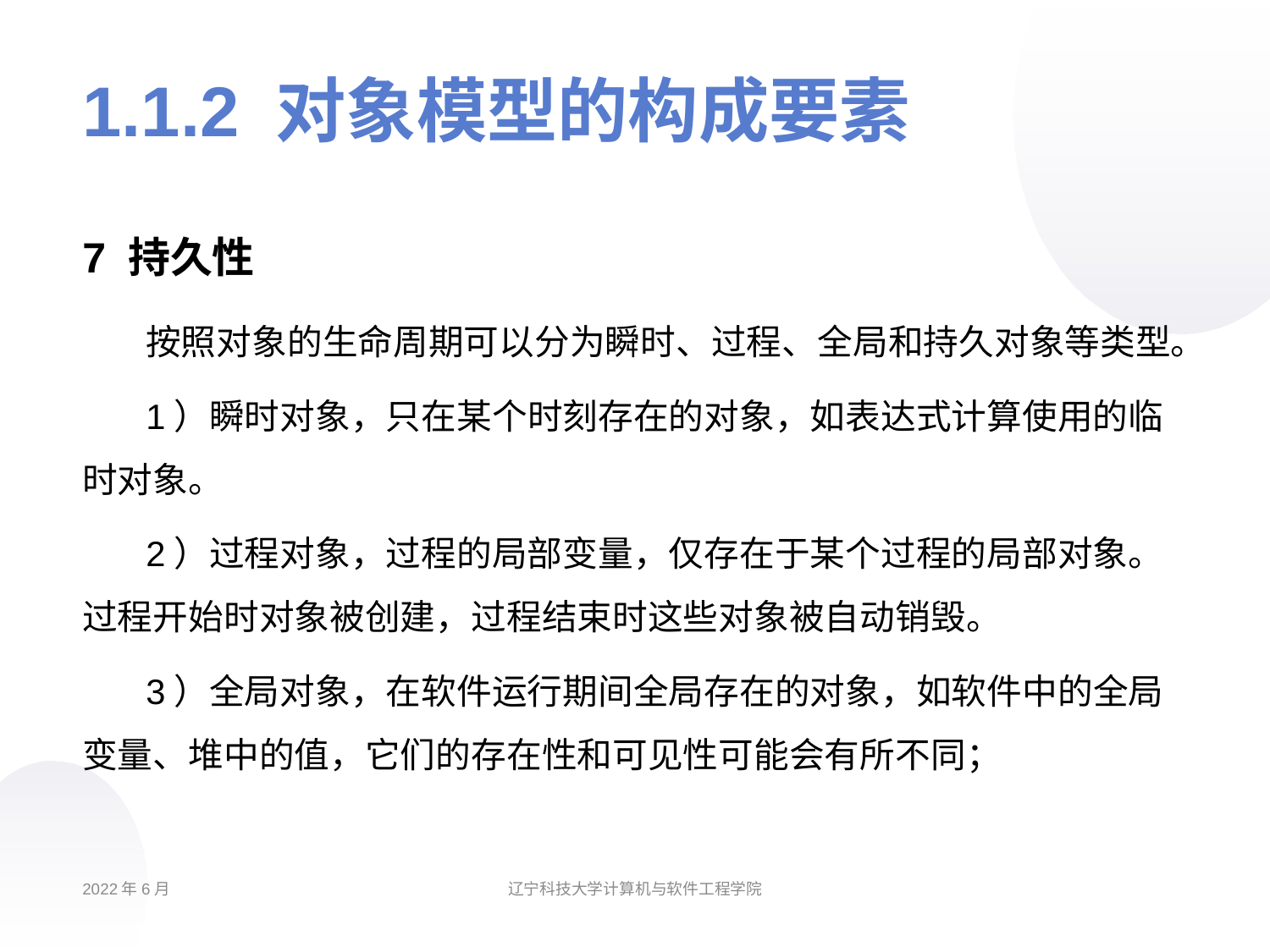

# 1.1.2 对象模型的构成要素
7 持久性
按照对象的生命周期可以分为瞬时、过程、全局和持久对象等类型。
1）瞬时对象，只在某个时刻存在的对象，如表达式计算使用的临时对象。
2）过程对象，过程的局部变量，仅存在于某个过程的局部对象。过程开始时对象被创建，过程结束时这些对象被自动销毁。
3）全局对象，在软件运行期间全局存在的对象，如软件中的全局变量、堆中的值，它们的存在性和可见性可能会有所不同；

2022年6月
辽宁科技大学计算机与软件工程学院
65